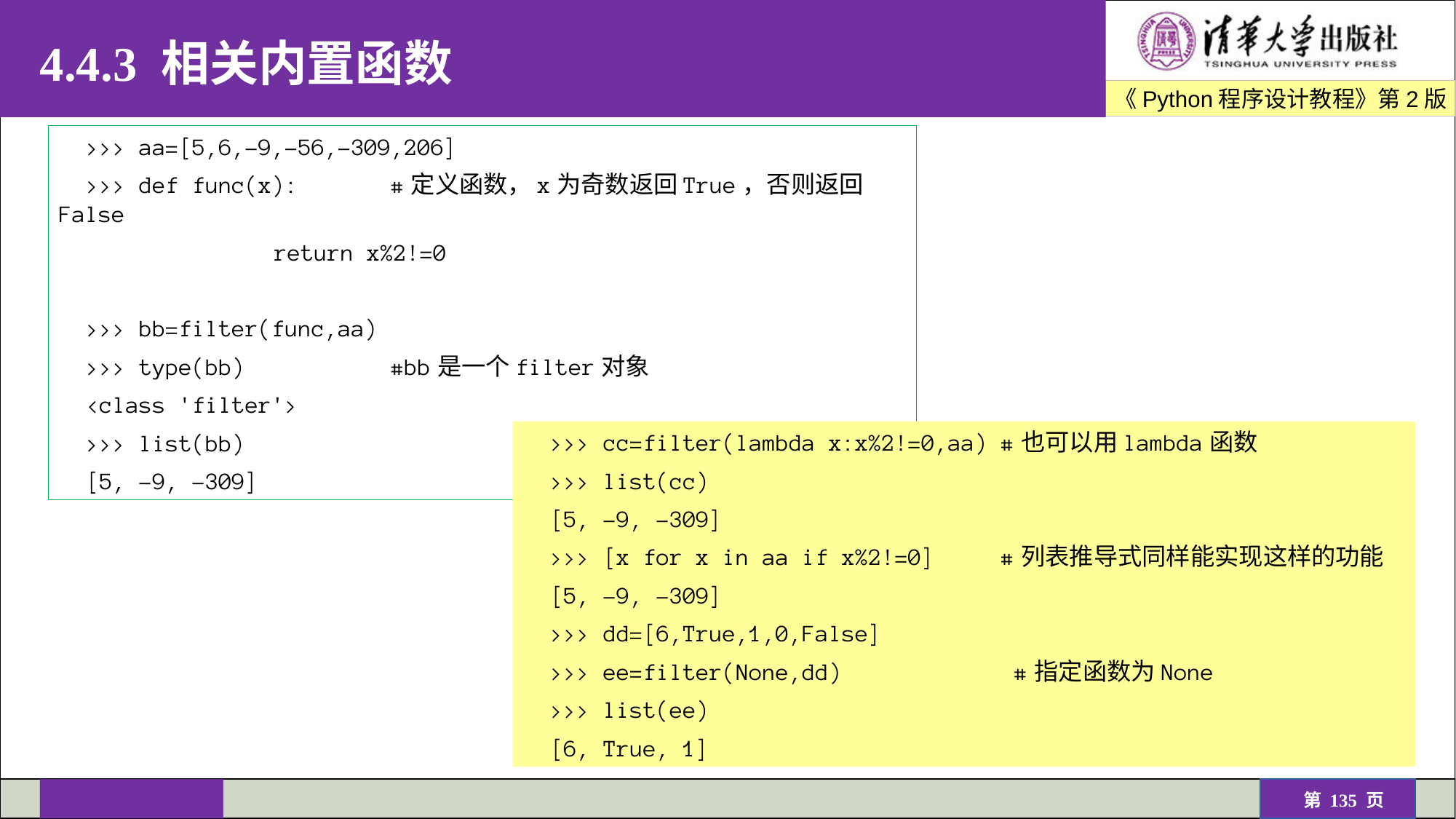

# 4.4.3 相关内置函数
>>> aa=[5,6,-9,-56,-309,206]
>>> def func(x):       #定义函数，x为奇数返回True，否则返回False
	        return x%2!=0

>>> bb=filter(func,aa)
>>> type(bb)           #bb是一个filter对象
<class 'filter'>
>>> list(bb)
[5, -9, -309]
>>> cc=filter(lambda x:x%2!=0,aa) #也可以用lambda函数
>>> list(cc)
[5, -9, -309]
>>> [x for x in aa if x%2!=0]     #列表推导式同样能实现这样的功能
[5, -9, -309]
>>> dd=[6,True,1,0,False]
>>> ee=filter(None,dd)             #指定函数为None
>>> list(ee)
[6, True, 1]